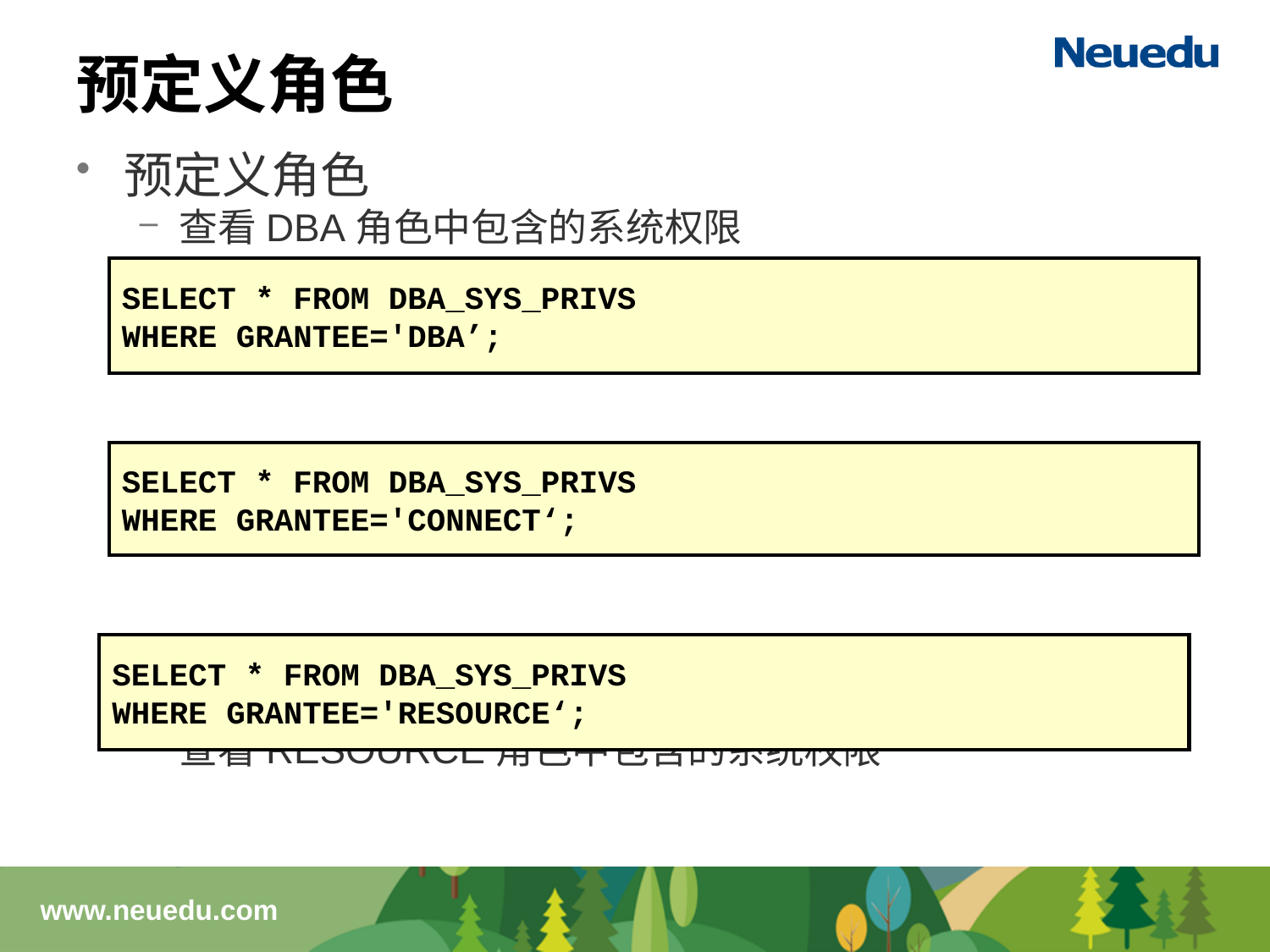

# 预定义角色
预定义角色
查看DBA角色中包含的系统权限

查看CONNECT角色中包含的系统权限

查看RESOURCE角色中包含的系统权限

SELECT * FROM DBA_SYS_PRIVS
WHERE GRANTEE='DBA’;
SELECT * FROM DBA_SYS_PRIVS
WHERE GRANTEE='CONNECT‘;
SELECT * FROM DBA_SYS_PRIVS
WHERE GRANTEE='RESOURCE‘;